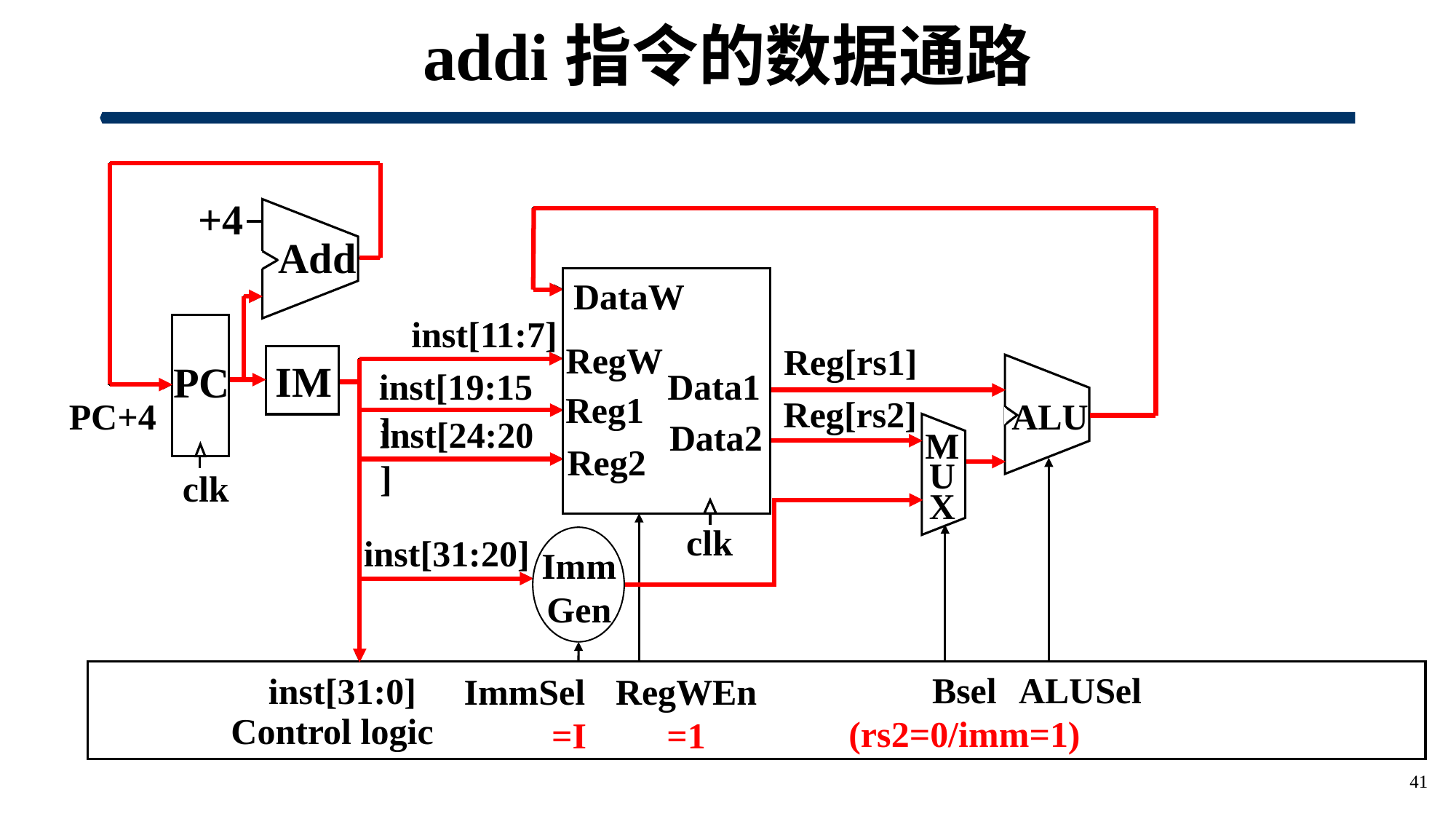

# addi指令的数据通路

+4

Add
DataW

RegW
Data1
Reg1
Data2
Reg2

inst[11:7]

PC

clk
Reg[rs1]

IM

ALU
inst[19:15]
Reg[rs2]
PC+4
inst[24:20]
M
U
X

clk
inst[31:20]

Imm
Gen

Bsel
(rs2=0/imm=1)

ALUSel
inst[31:0]
ImmSel
=I
RegWEn
=1
Control logic
41